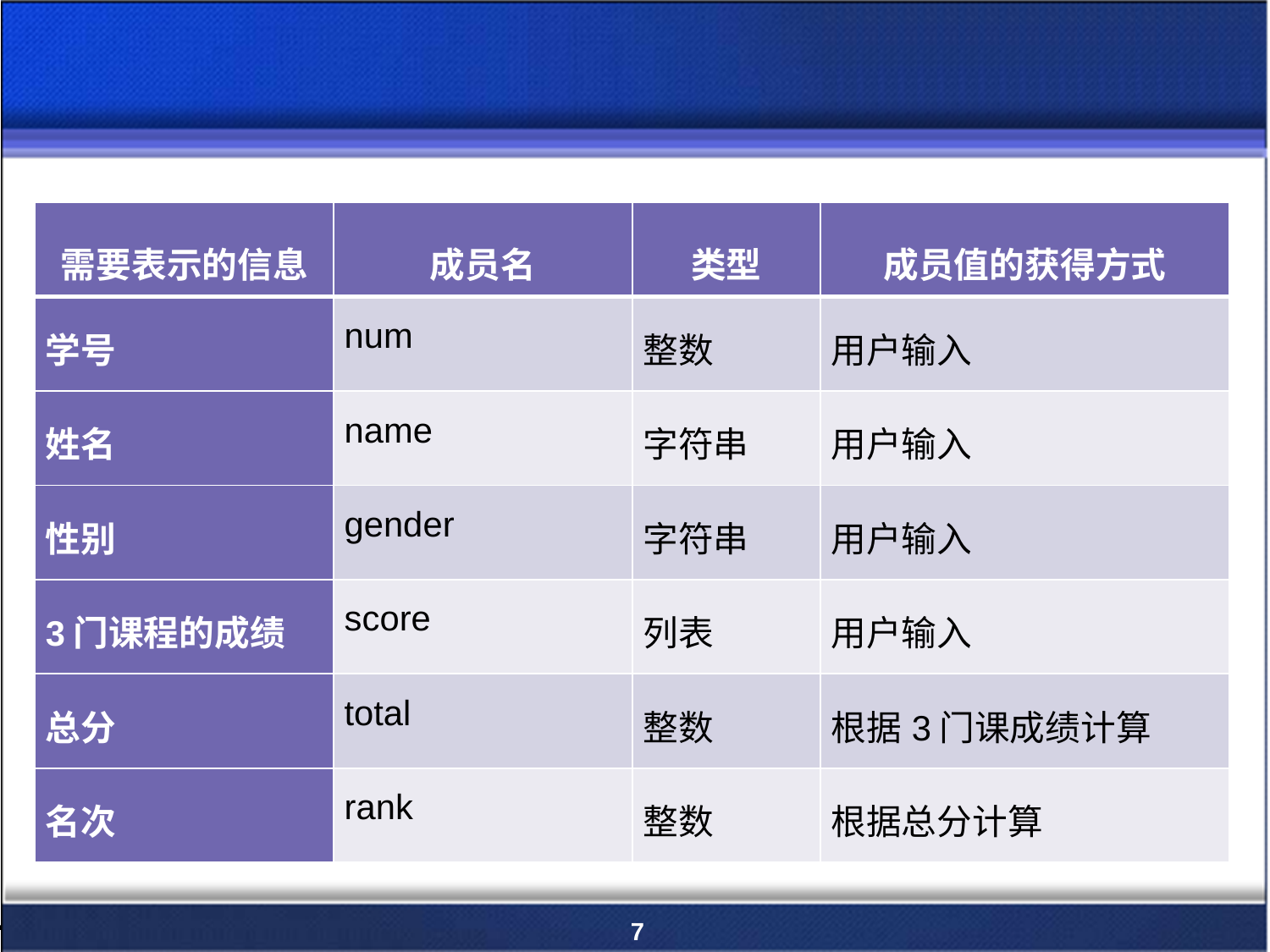

#
| 需要表示的信息 | 成员名 | 类型 | 成员值的获得方式 |
| --- | --- | --- | --- |
| 学号 | num | 整数 | 用户输入 |
| 姓名 | name | 字符串 | 用户输入 |
| 性别 | gender | 字符串 | 用户输入 |
| 3门课程的成绩 | score | 列表 | 用户输入 |
| 总分 | total | 整数 | 根据3门课成绩计算 |
| 名次 | rank | 整数 | 根据总分计算 |
7